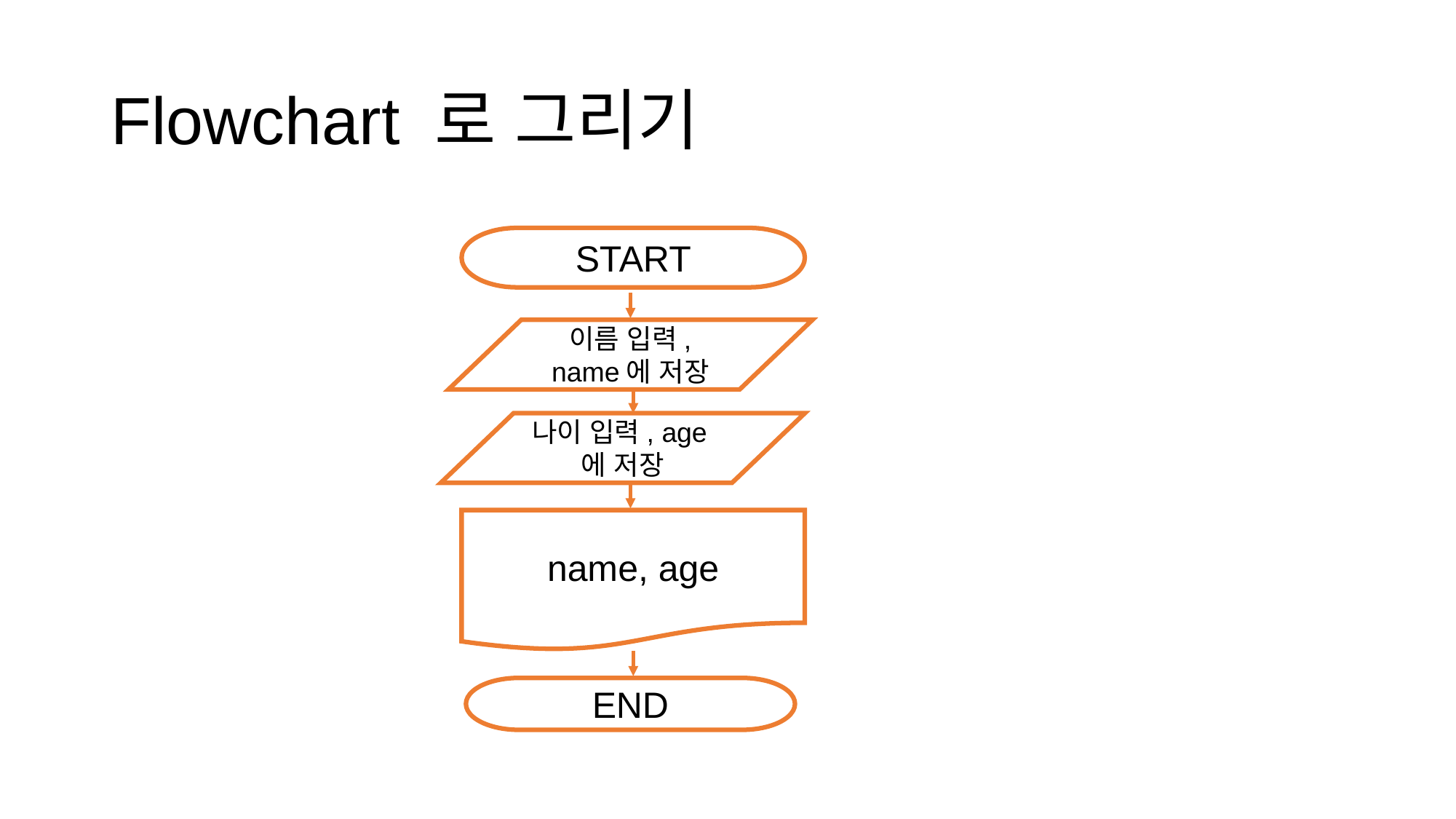

# Flowchart 로 그리기
START
이름 입력, name에 저장
나이 입력, age에 저장
name, age
END